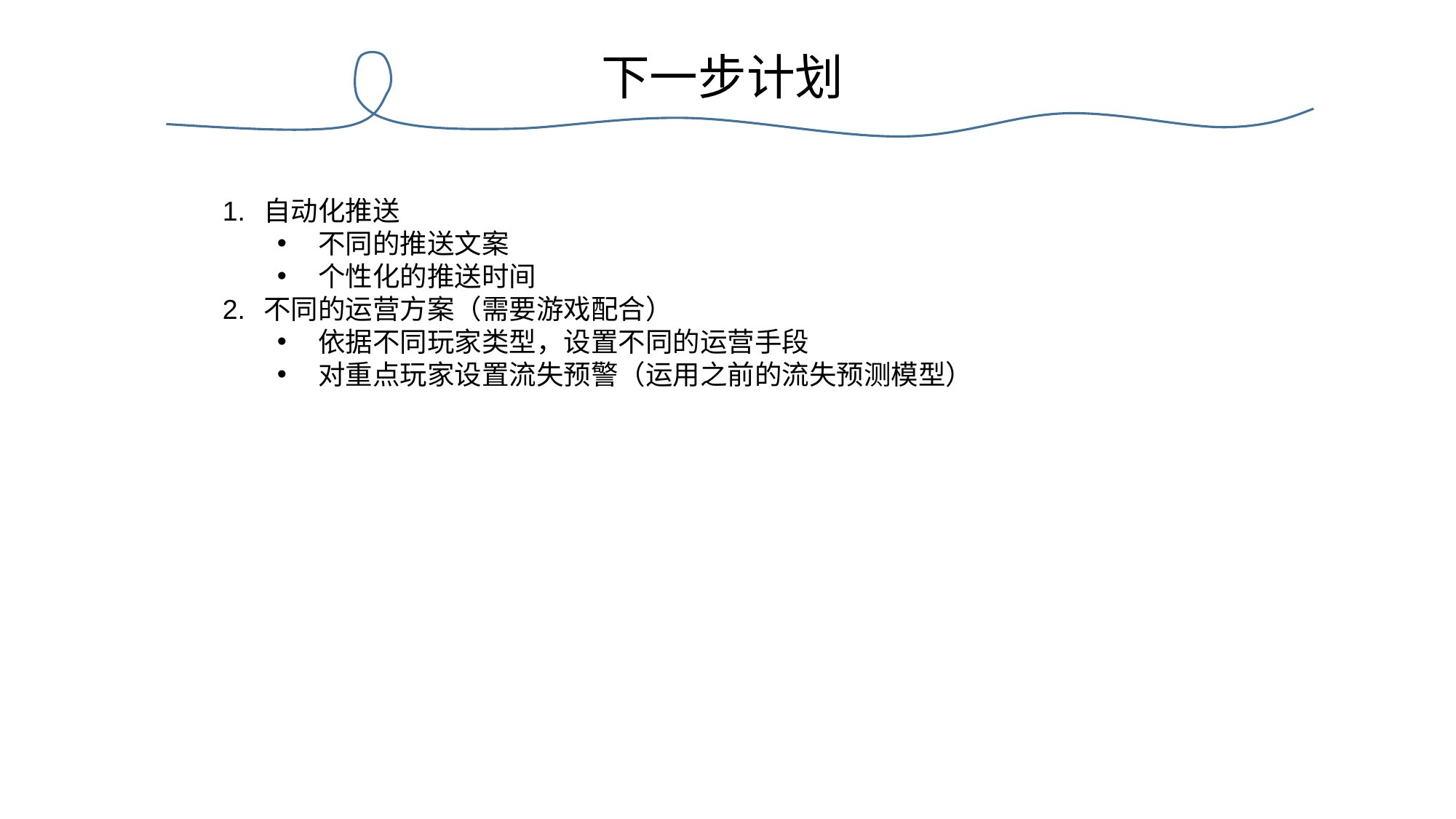

# 下一步计划
自动化推送
不同的推送文案
个性化的推送时间
不同的运营方案（需要游戏配合）
依据不同玩家类型，设置不同的运营手段
对重点玩家设置流失预警（运用之前的流失预测模型）